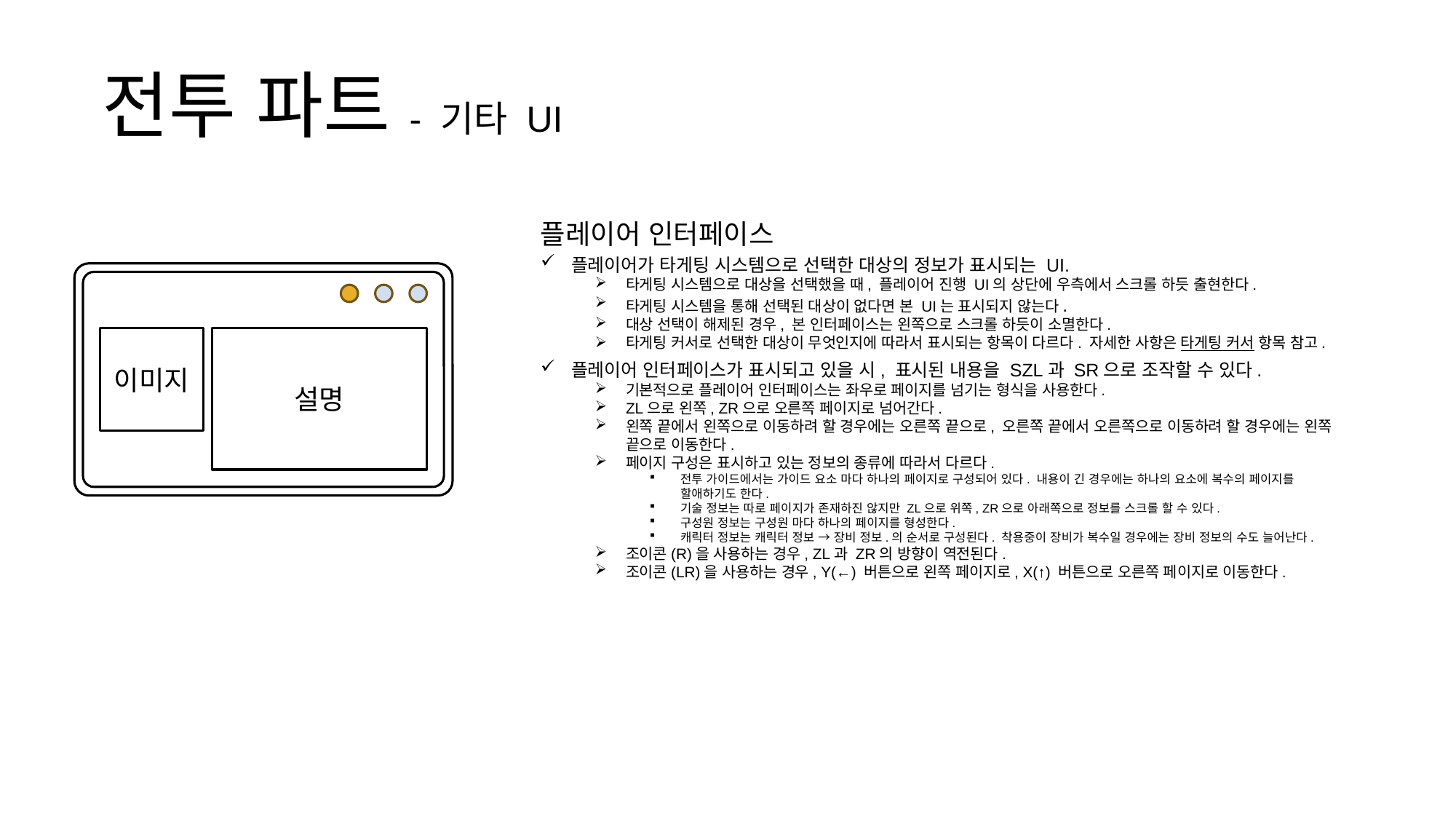

전투 파트 - 기타 UI
플레이어 인터페이스

플레이어가 타게팅 시스템으로 선택한 대상의 정보가 표시되는 UI.
타게팅 시스템으로 대상을 선택했을 때, 플레이어 진행 UI의 상단에 우측에서 스크롤 하듯 출현한다.
타게팅 시스템을 통해 선택된 대상이 없다면 본 UI는 표시되지 않는다.
대상 선택이 해제된 경우, 본 인터페이스는 왼쪽으로 스크롤 하듯이 소멸한다.
타게팅 커서로 선택한 대상이 무엇인지에 따라서 표시되는 항목이 다르다. 자세한 사항은 타게팅 커서 항목 참고.

플레이어 인터페이스가 표시되고 있을 시, 표시된 내용을 SZL과 SR으로 조작할 수 있다.
기본적으로 플레이어 인터페이스는 좌우로 페이지를 넘기는 형식을 사용한다.
ZL으로 왼쪽, ZR으로 오른쪽 페이지로 넘어간다.
왼쪽 끝에서 왼쪽으로 이동하려 할 경우에는 오른쪽 끝으로, 오른쪽 끝에서 오른쪽으로 이동하려 할 경우에는 왼쪽 끝으로 이동한다.
페이지 구성은 표시하고 있는 정보의 종류에 따라서 다르다.
전투 가이드에서는 가이드 요소 마다 하나의 페이지로 구성되어 있다. 내용이 긴 경우에는 하나의 요소에 복수의 페이지를 할애하기도 한다.
기술 정보는 따로 페이지가 존재하진 않지만 ZL으로 위쪽, ZR으로 아래쪽으로 정보를 스크롤 할 수 있다.
구성원 정보는 구성원 마다 하나의 페이지를 형성한다.
캐릭터 정보는 캐릭터 정보 → 장비 정보.의 순서로 구성된다. 착용중이 장비가 복수일 경우에는 장비 정보의 수도 늘어난다.
조이콘(R)을 사용하는 경우, ZL과 ZR의 방향이 역전된다.
조이콘(LR)을 사용하는 경우, Y(←) 버튼으로 왼쪽 페이지로, X(↑) 버튼으로 오른쪽 페이지로 이동한다.

이미지
설명